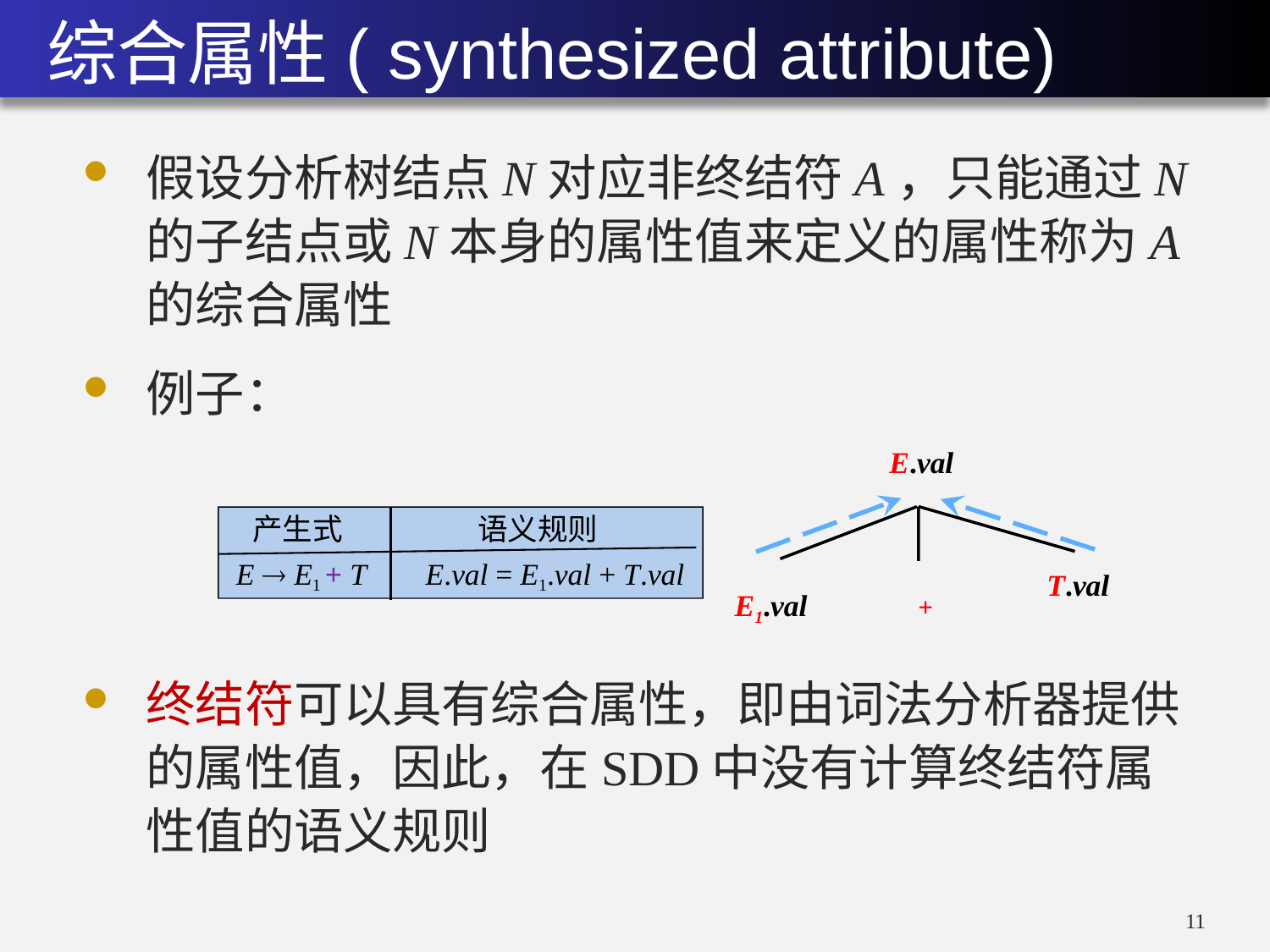

综合属性( synthesized attribute)
假设分析树结点N对应非终结符A，只能通过N的子结点或N本身的属性值来定义的属性称为A的综合属性
例子：
E.val

产生式
E → E1 + T
语义规则
E.val = E1.val + T.val

T.val
E1.val	+
终结符可以具有综合属性，即由词法分析器提供的属性值，因此，在SDD中没有计算终结符属性值的语义规则
11